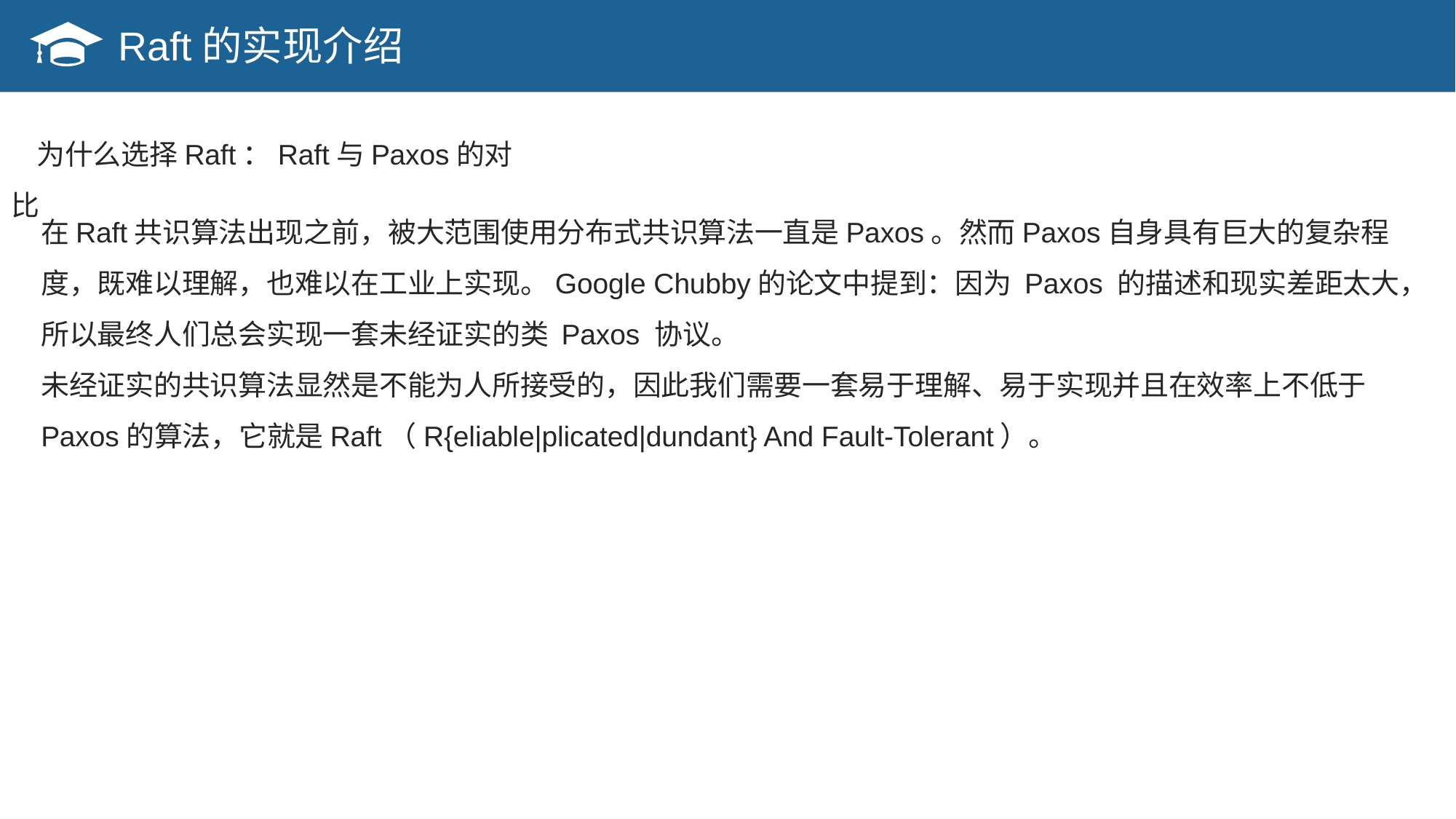

Raft的实现介绍

   为什么选择Raft：Raft与Paxos的对比
在Raft共识算法出现之前，被大范围使用分布式共识算法一直是Paxos。然而Paxos自身具有巨大的复杂程度，既难以理解，也难以在工业上实现。Google Chubby的论文中提到：因为 Paxos 的描述和现实差距太大，所以最终人们总会实现一套未经证实的类 Paxos 协议。
未经证实的共识算法显然是不能为人所接受的，因此我们需要一套易于理解、易于实现并且在效率上不低于Paxos的算法，它就是Raft（R{eliable|plicated|dundant} And Fault-Tolerant）。